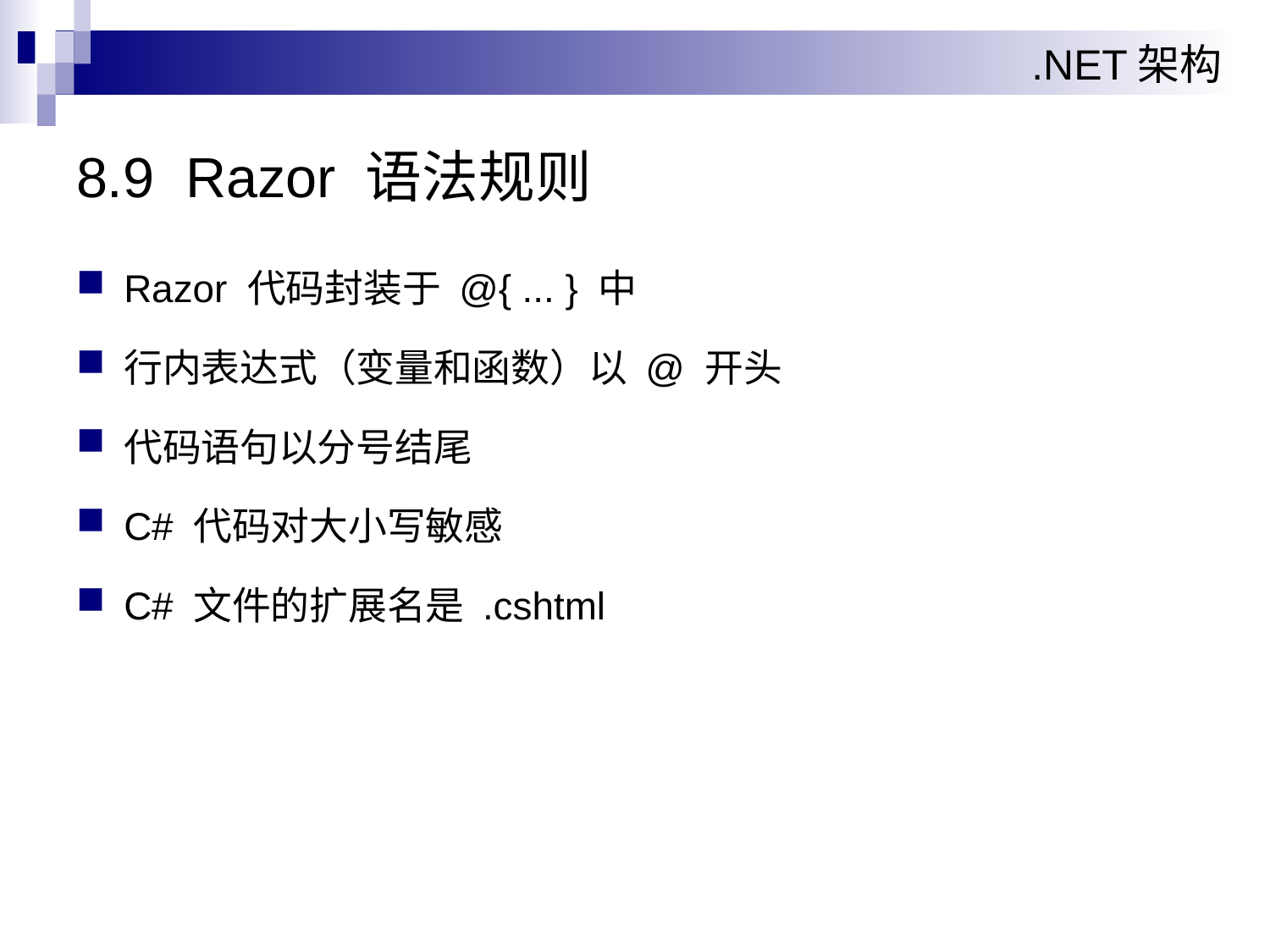

# 8.9  Razor 语法规则
Razor 代码封装于 @{ ... } 中
行内表达式（变量和函数）以 @ 开头
代码语句以分号结尾
C# 代码对大小写敏感
C# 文件的扩展名是 .cshtml